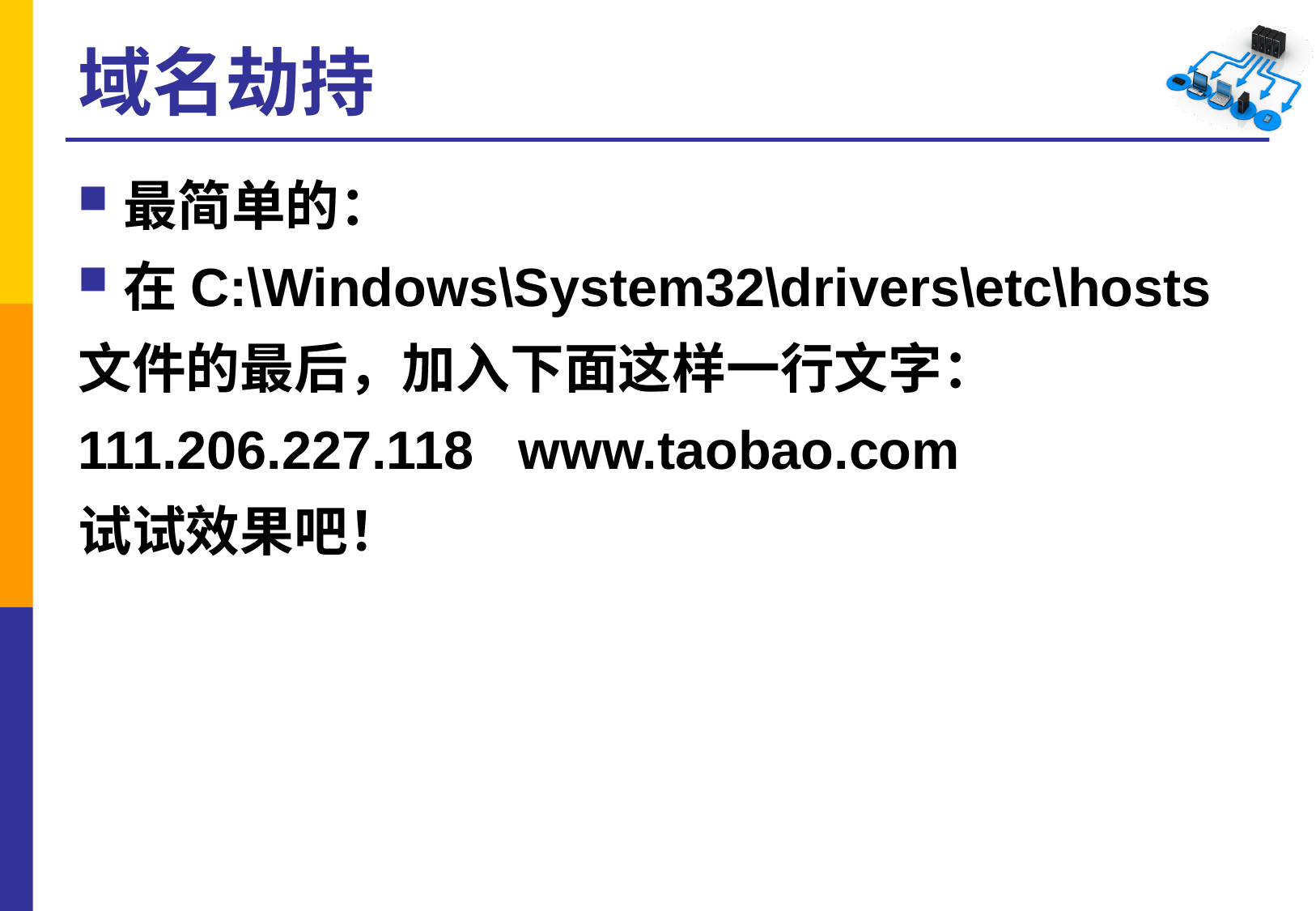

# 域名劫持
最简单的：
在C:\Windows\System32\drivers\etc\hosts
文件的最后，加入下面这样一行文字：
111.206.227.118   www.taobao.com
试试效果吧！